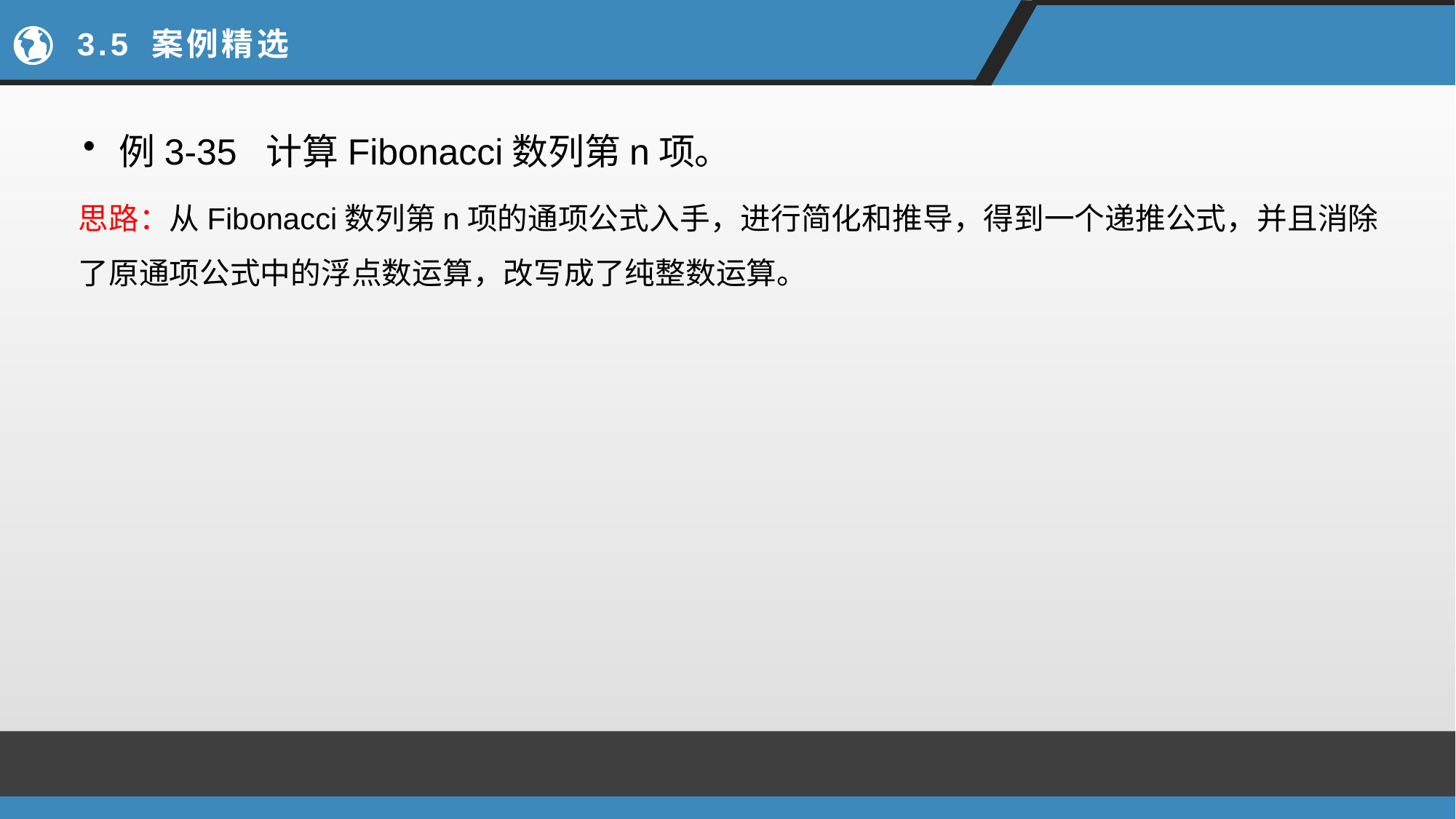

# 3.5 案例精选

例3-35  计算Fibonacci数列第n项。
思路：从Fibonacci数列第n项的通项公式入手，进行简化和推导，得到一个递推公式，并且消除了原通项公式中的浮点数运算，改写成了纯整数运算。